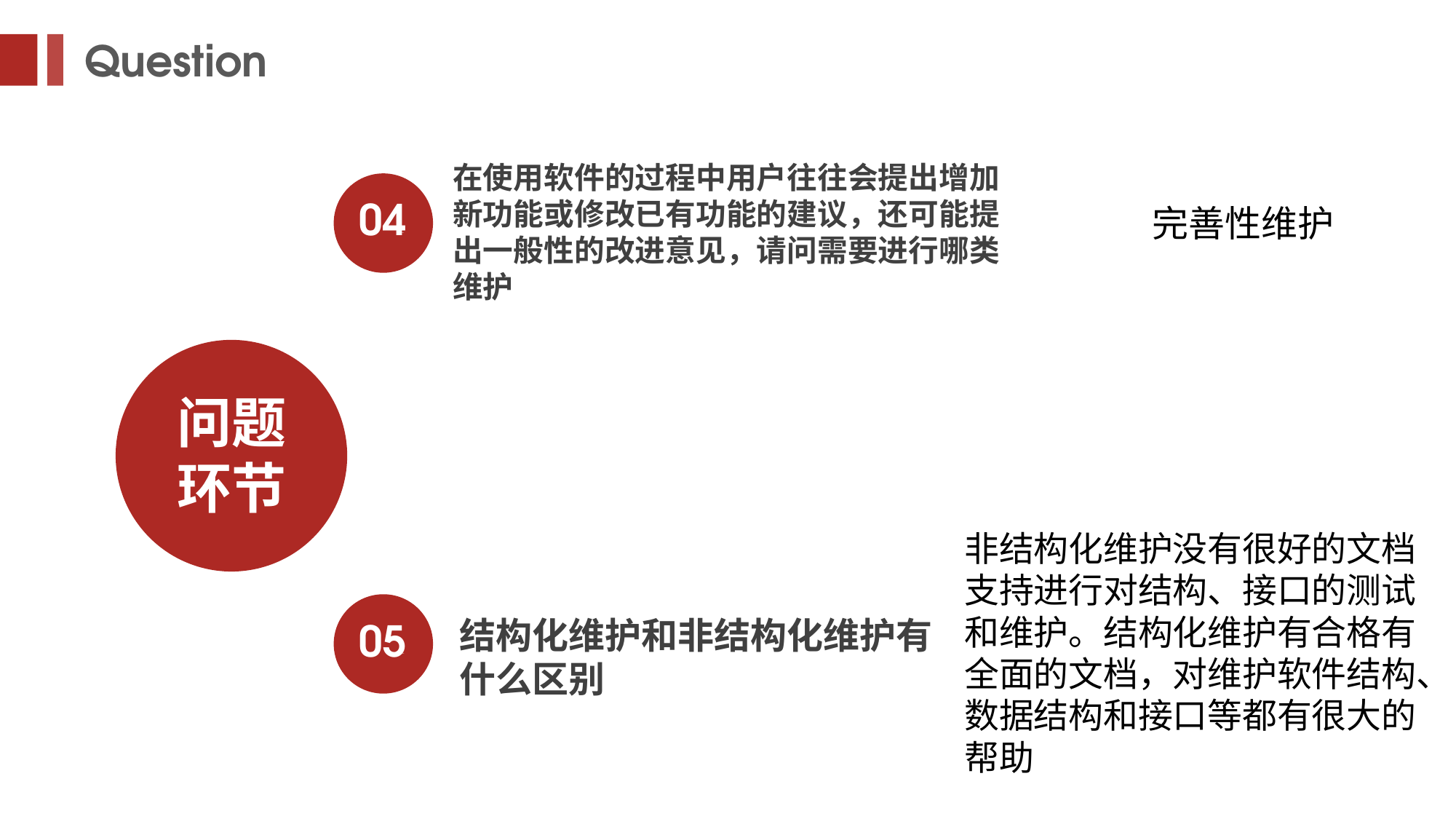

Question

在使用软件的过程中用户往往会提出增加新功能或修改已有功能的建议，还可能提出一般性的改进意见，请问需要进行哪类维护
04

完善性维护

问题环节
非结构化维护没有很好的文档支持进行对结构、接口的测试和维护。结构化维护有合格有全面的文档，对维护软件结构、数据结构和接口等都有很大的帮助
05

结构化维护和非结构化维护有什么区别